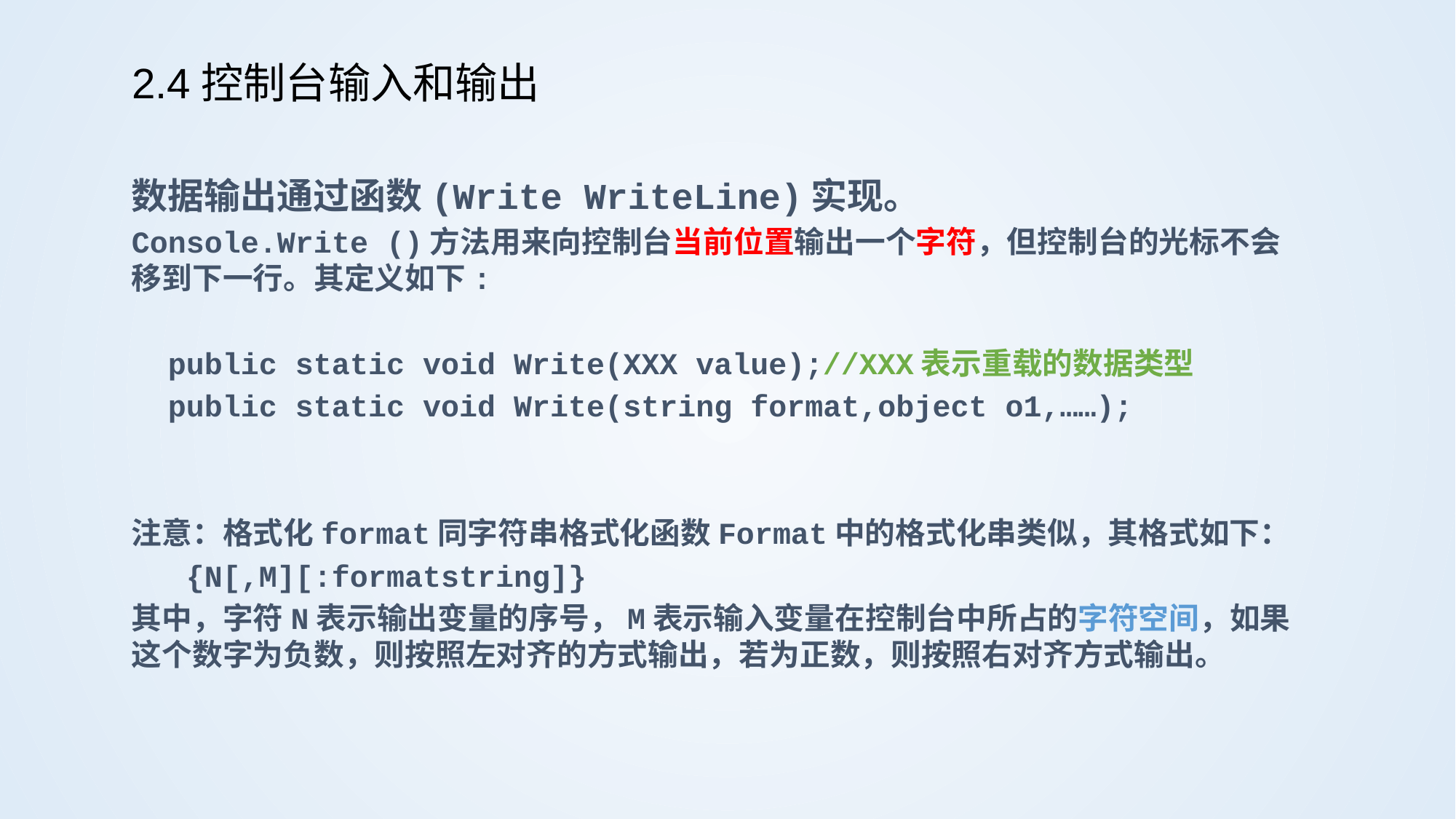

# 2.4控制台输入和输出
数据输出通过函数(Write WriteLine)实现。
Console.Write ()方法用来向控制台当前位置输出一个字符，但控制台的光标不会移到下一行。其定义如下:

  public static void Write(XXX value);//XXX表示重载的数据类型
  public static void Write(string format,object o1,……);

注意：格式化format同字符串格式化函数Format中的格式化串类似，其格式如下：
   {N[,M][:formatstring]}
其中，字符N表示输出变量的序号，M表示输入变量在控制台中所占的字符空间，如果这个数字为负数，则按照左对齐的方式输出，若为正数，则按照右对齐方式输出。